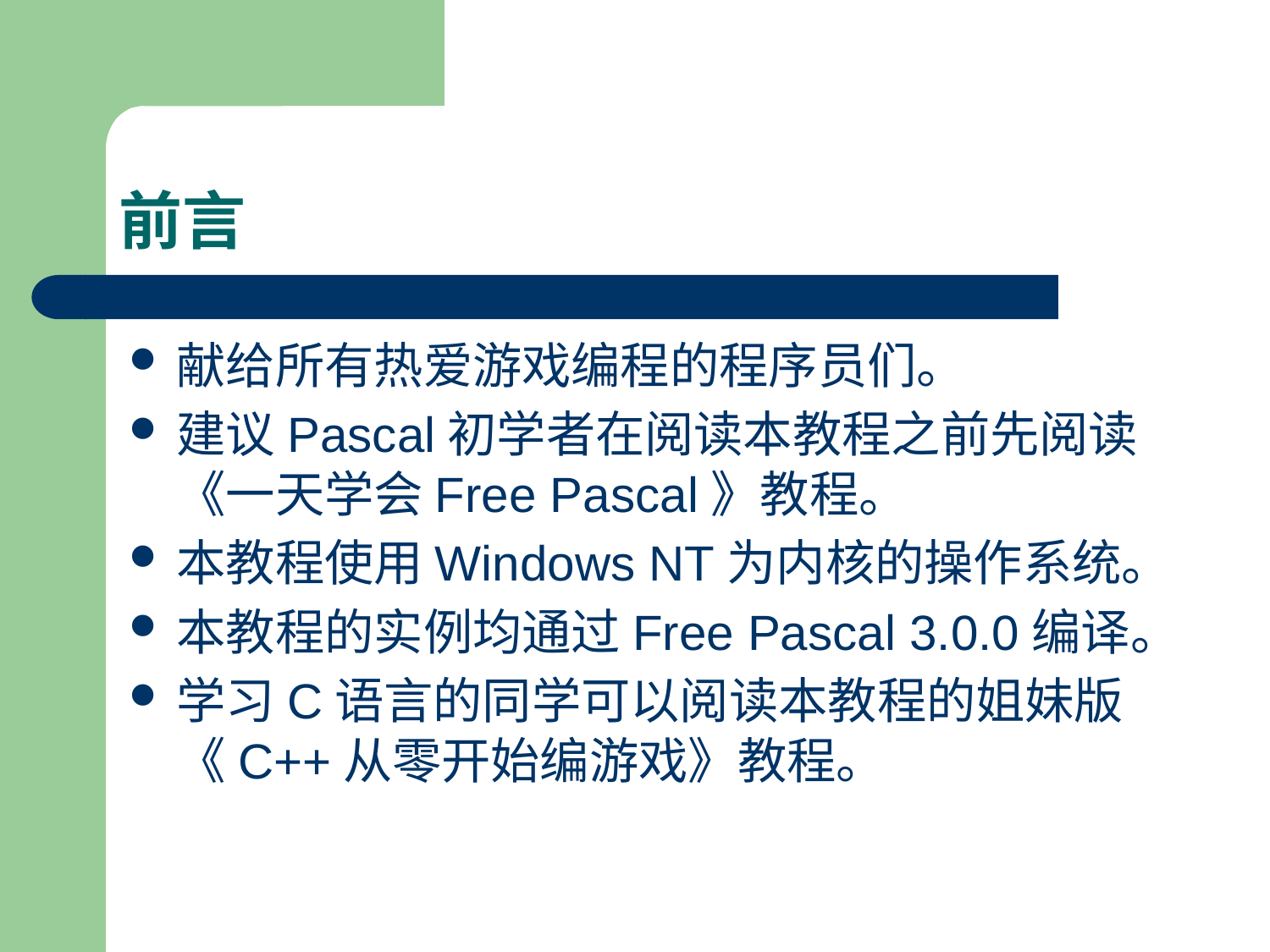

# 前言
献给所有热爱游戏编程的程序员们。
建议Pascal初学者在阅读本教程之前先阅读《一天学会Free Pascal》教程。
本教程使用Windows NT为内核的操作系统。
本教程的实例均通过Free Pascal 3.0.0编译。
学习C语言的同学可以阅读本教程的姐妹版《C++从零开始编游戏》教程。